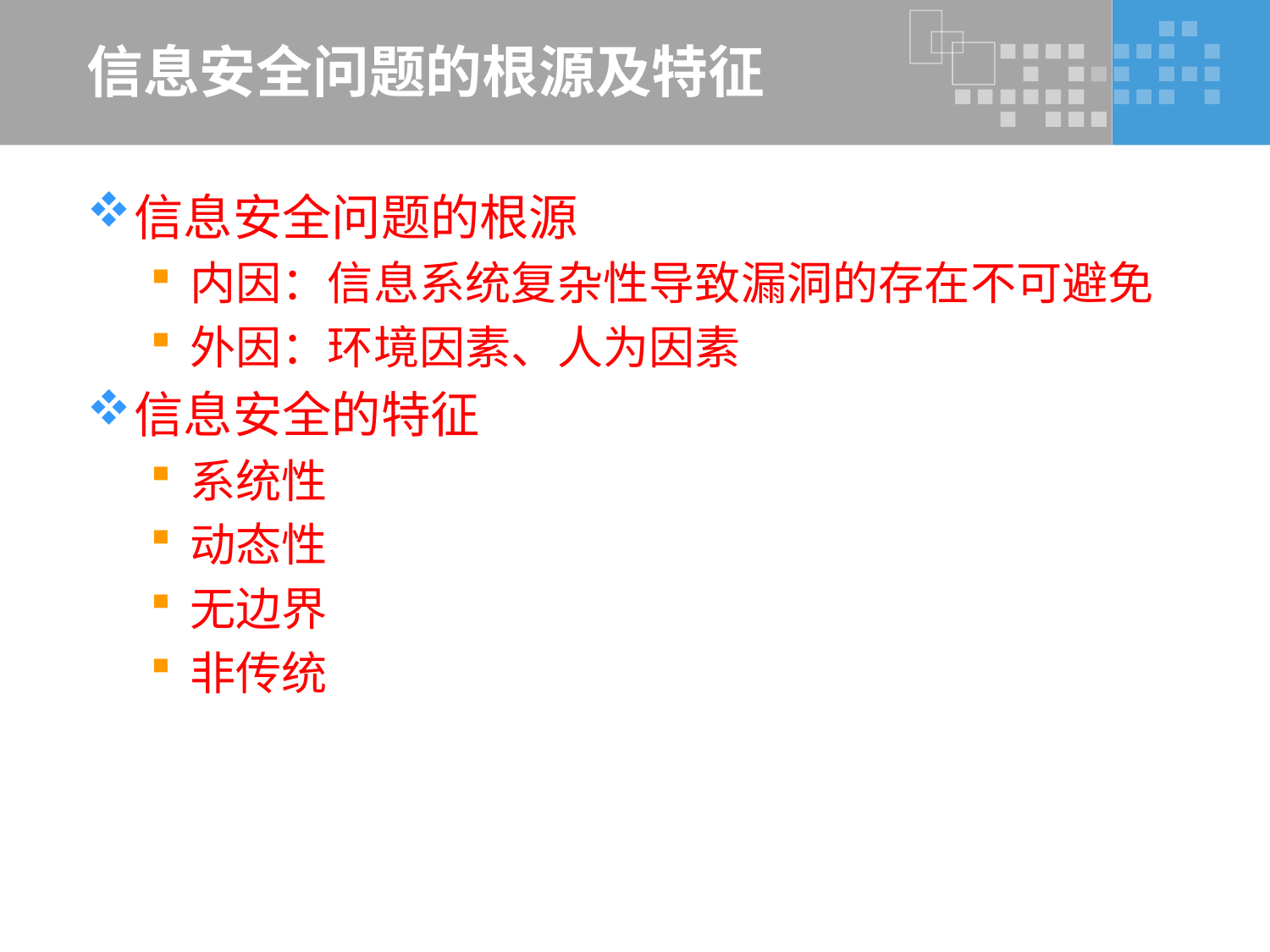

# 信息安全问题的根源及特征
信息安全问题的根源
内因：信息系统复杂性导致漏洞的存在不可避免
外因：环境因素、人为因素
信息安全的特征
系统性
动态性
无边界
非传统
6